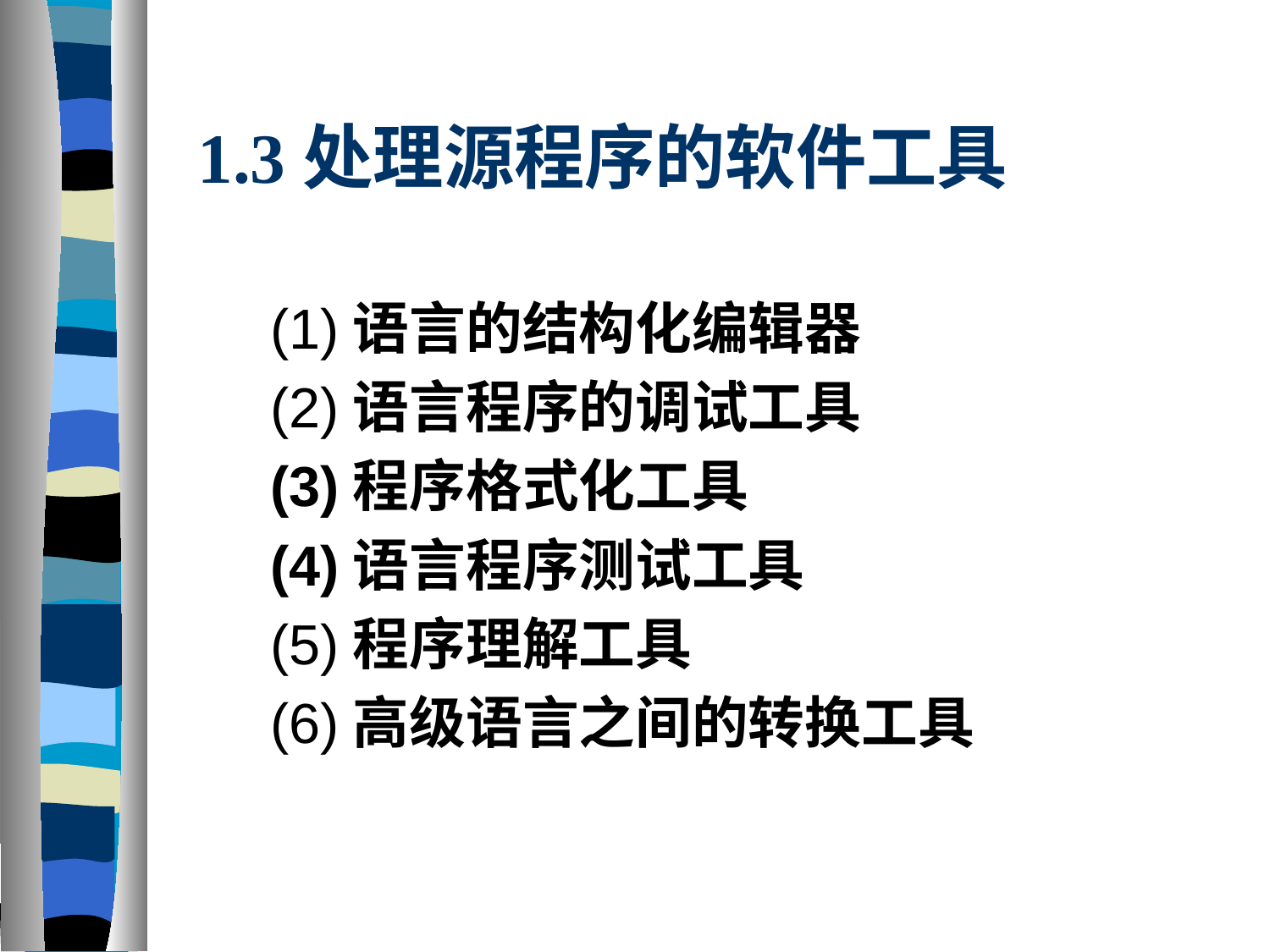

# 1.3处理源程序的软件工具
(1)语言的结构化编辑器
(2)语言程序的调试工具
(3)程序格式化工具
(4)语言程序测试工具
(5)程序理解工具
(6)高级语言之间的转换工具